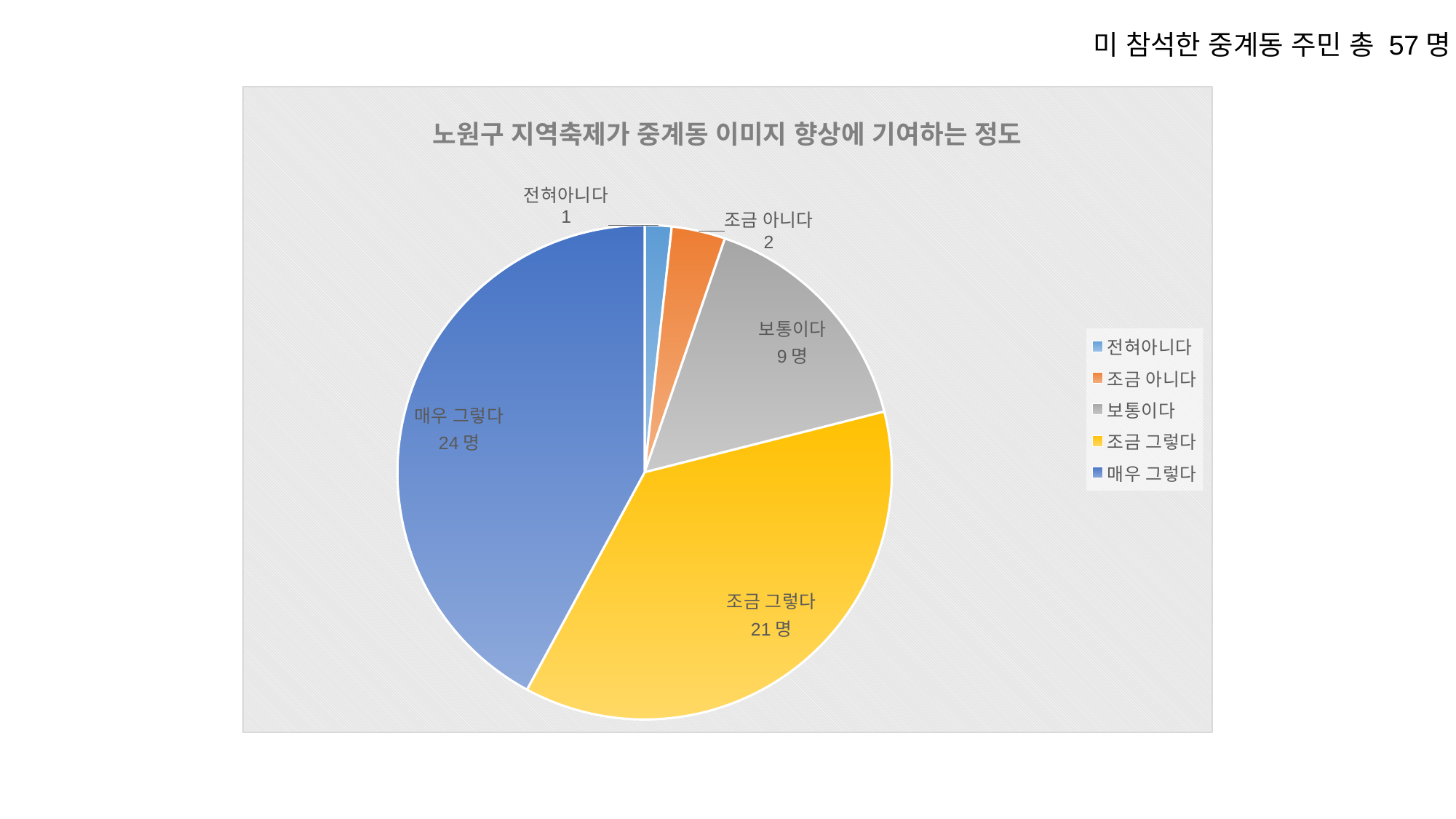

미 참석한 중계동 주민 총 57명

### Chart: 노원구 지역축제가 중계동 이미지 향상에 기여하는 정도

| Category | 열1 |
|---|---|
| 전혀아니다 | 1.0 |
| 조금 아니다 | 2.0 |
| 보통이다 | 9.0 |
| 조금 그렇다 | 21.0 |
| 매우 그렇다 | 24.0 |